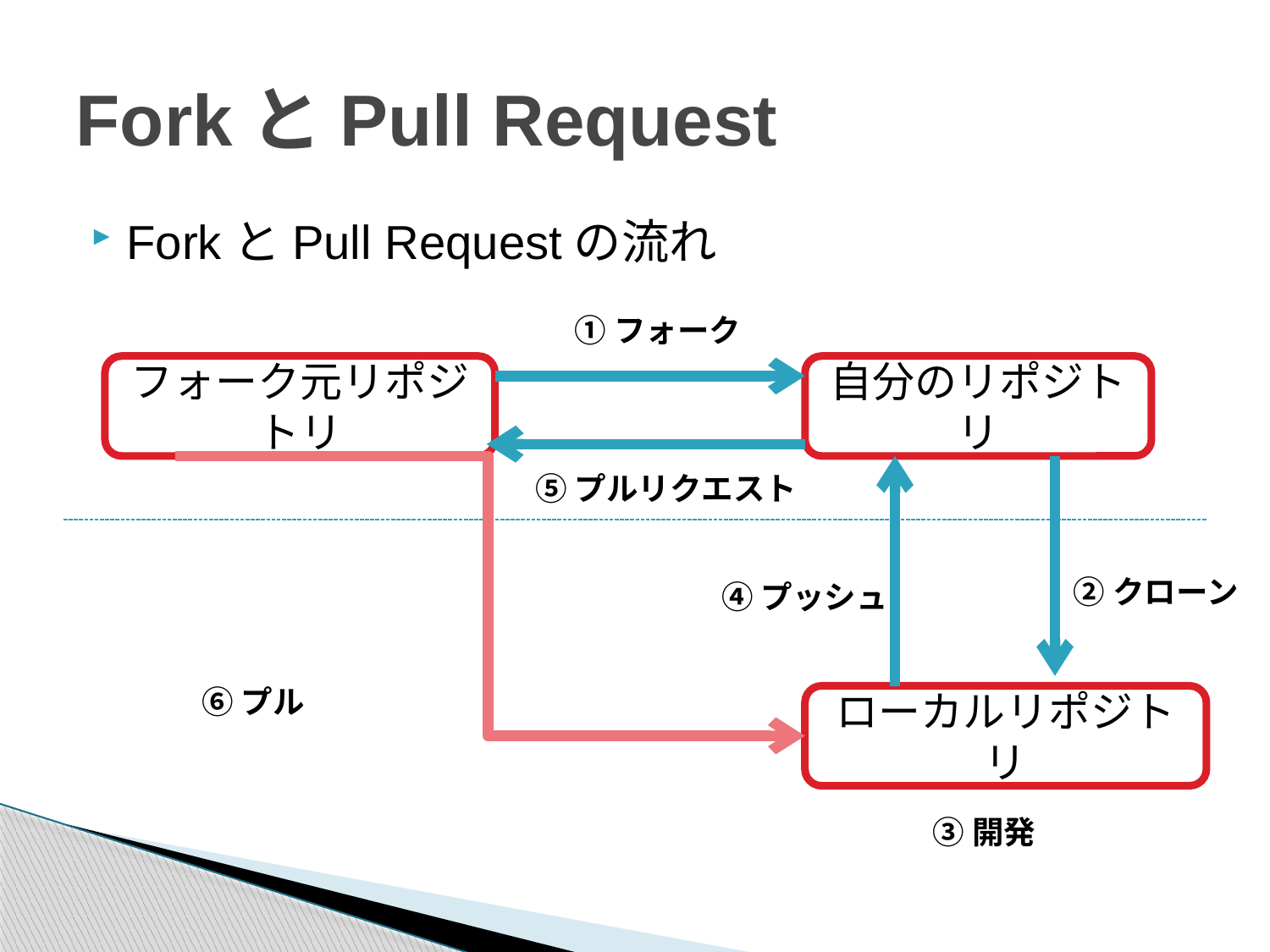

# ForkとPull Request
ForkとPull Requestの流れ
①フォーク
フォーク元リポジトリ
自分のリポジトリ
⑤プルリクエスト
②クローン
④プッシュ
⑥プル
ローカルリポジトリ
③開発